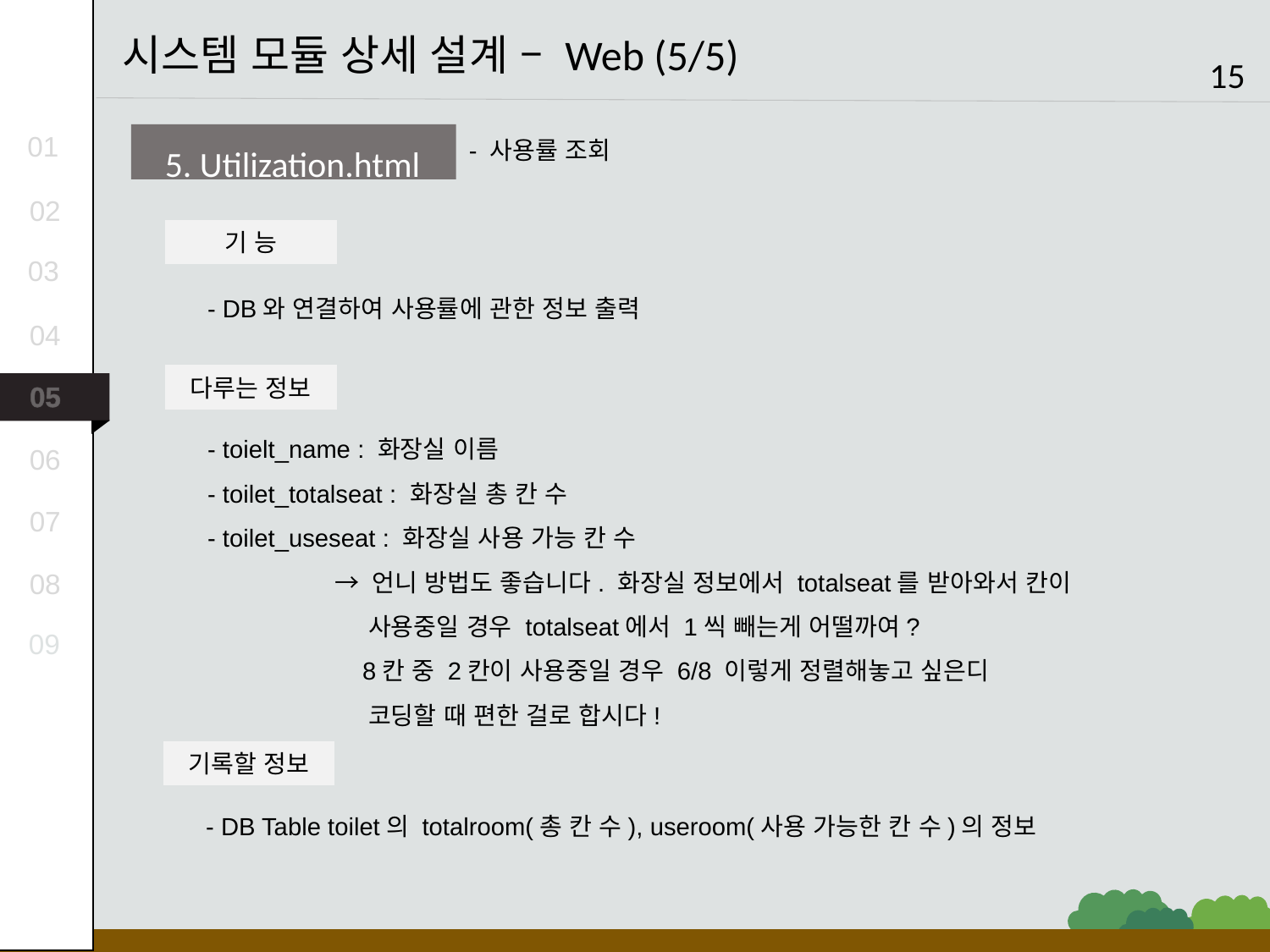

시스템 모듈 상세 설계 – Web (5/5)
15
5. Utilization.html

- 사용률 조회
기 능
- DB와 연결하여 사용률에 관한 정보 출력
다루는 정보
- toielt_name : 화장실 이름
- toilet_totalseat : 화장실 총 칸 수
- toilet_useseat : 화장실 사용 가능 칸 수
	→ 언니 방법도 좋습니다. 화장실 정보에서 totalseat를 받아와서 칸이
	    사용중일 경우 totalseat에서 1씩 빼는게 어떨까여?
	    8칸 중 2칸이 사용중일 경우 6/8 이렇게 정렬해놓고 싶은디
	    코딩할 때 편한 걸로 합시다!
기록할 정보
- DB Table toilet의 totalroom(총 칸 수), useroom(사용 가능한 칸 수)의 정보
01
02
03

04
05

06
07
08
09